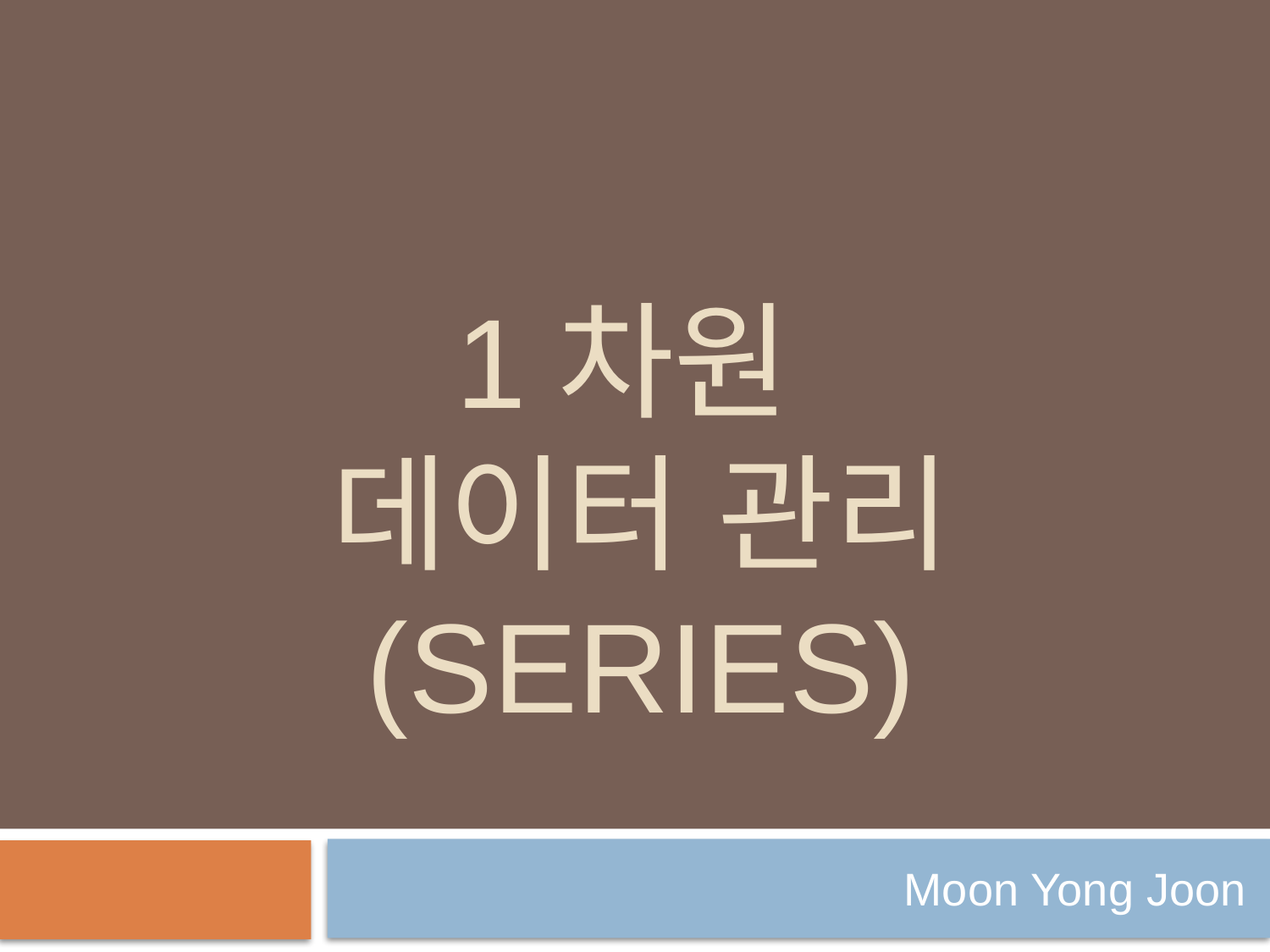

# 1차원 데이터 관리 (series)
Moon Yong Joon